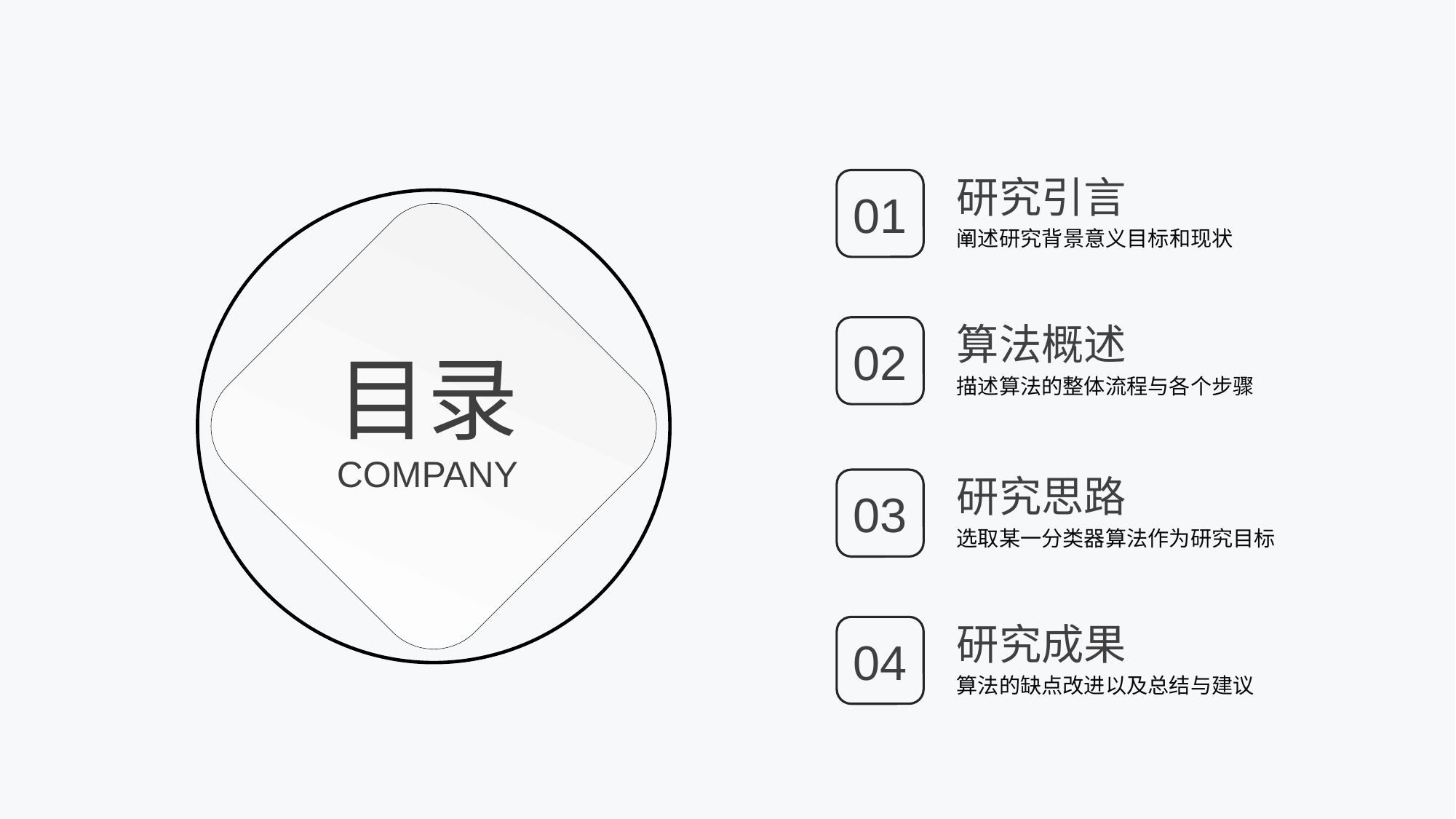

研究引言

01

阐述研究背景意义目标和现状

算法概述

02
目录
COMPANY
描述算法的整体流程与各个步骤
研究思路

03
选取某一分类器算法作为研究目标
研究成果

04
算法的缺点改进以及总结与建议